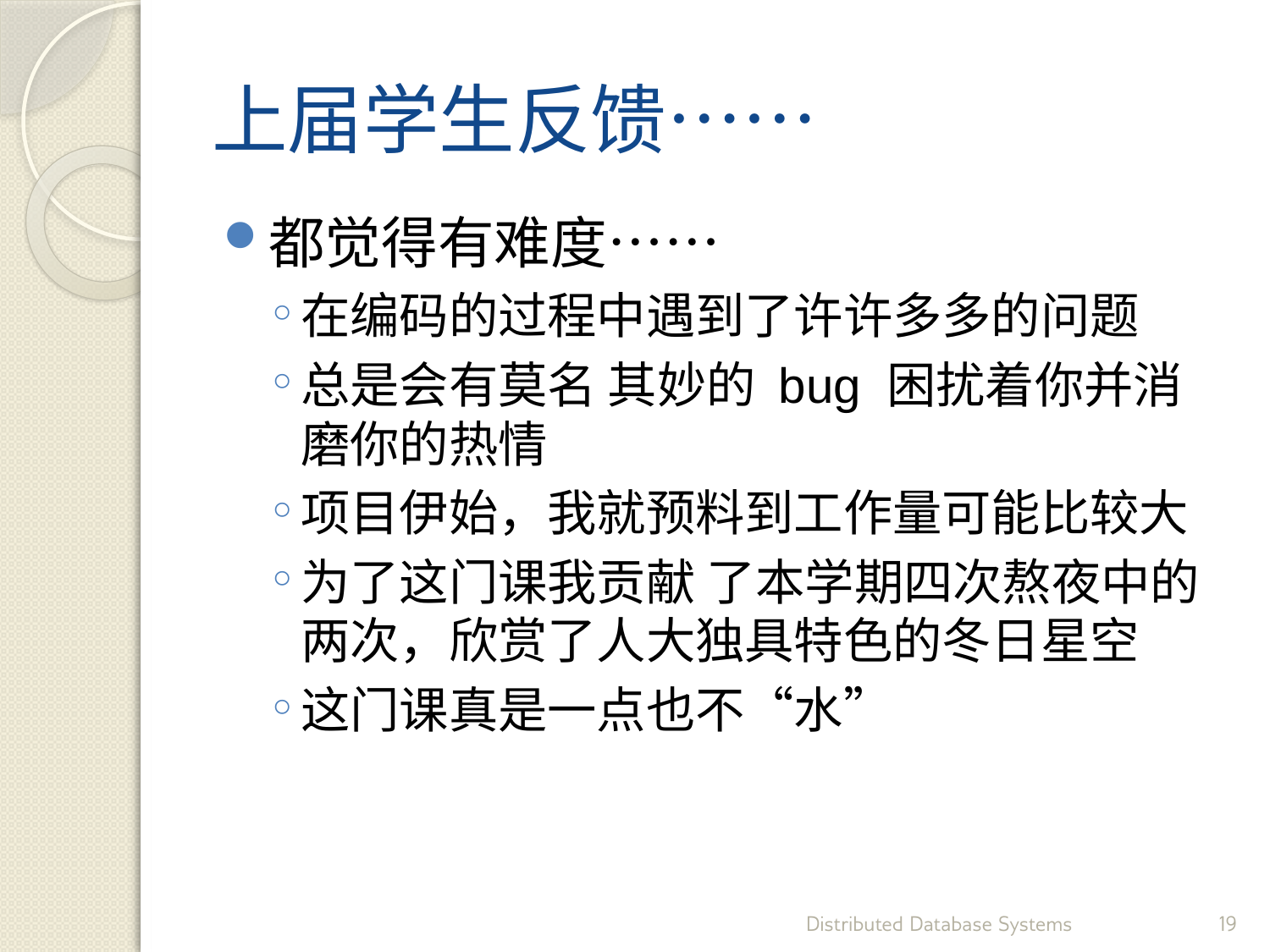

# 上届学生反馈……
都觉得有难度……
在编码的过程中遇到了许许多多的问题
总是会有莫名 其妙的 bug 困扰着你并消磨你的热情
项目伊始，我就预料到工作量可能比较大
为了这门课我贡献 了本学期四次熬夜中的两次，欣赏了人大独具特色的冬日星空
这门课真是一点也不“水”
Distributed Database Systems
19